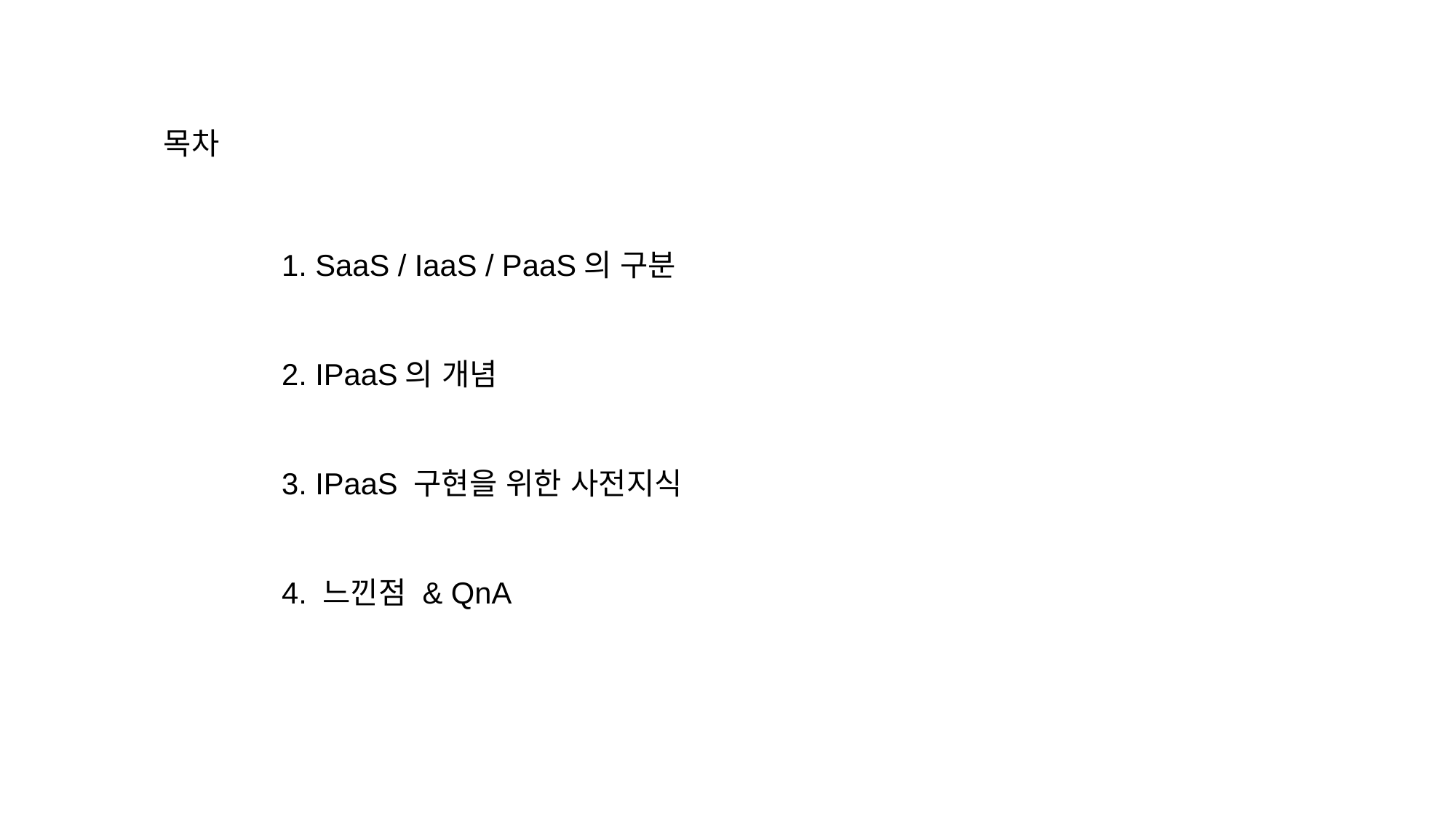

목차
1. SaaS / IaaS / PaaS의 구분

2. IPaaS의 개념

3. IPaaS 구현을 위한 사전지식

4. 느낀점 & QnA